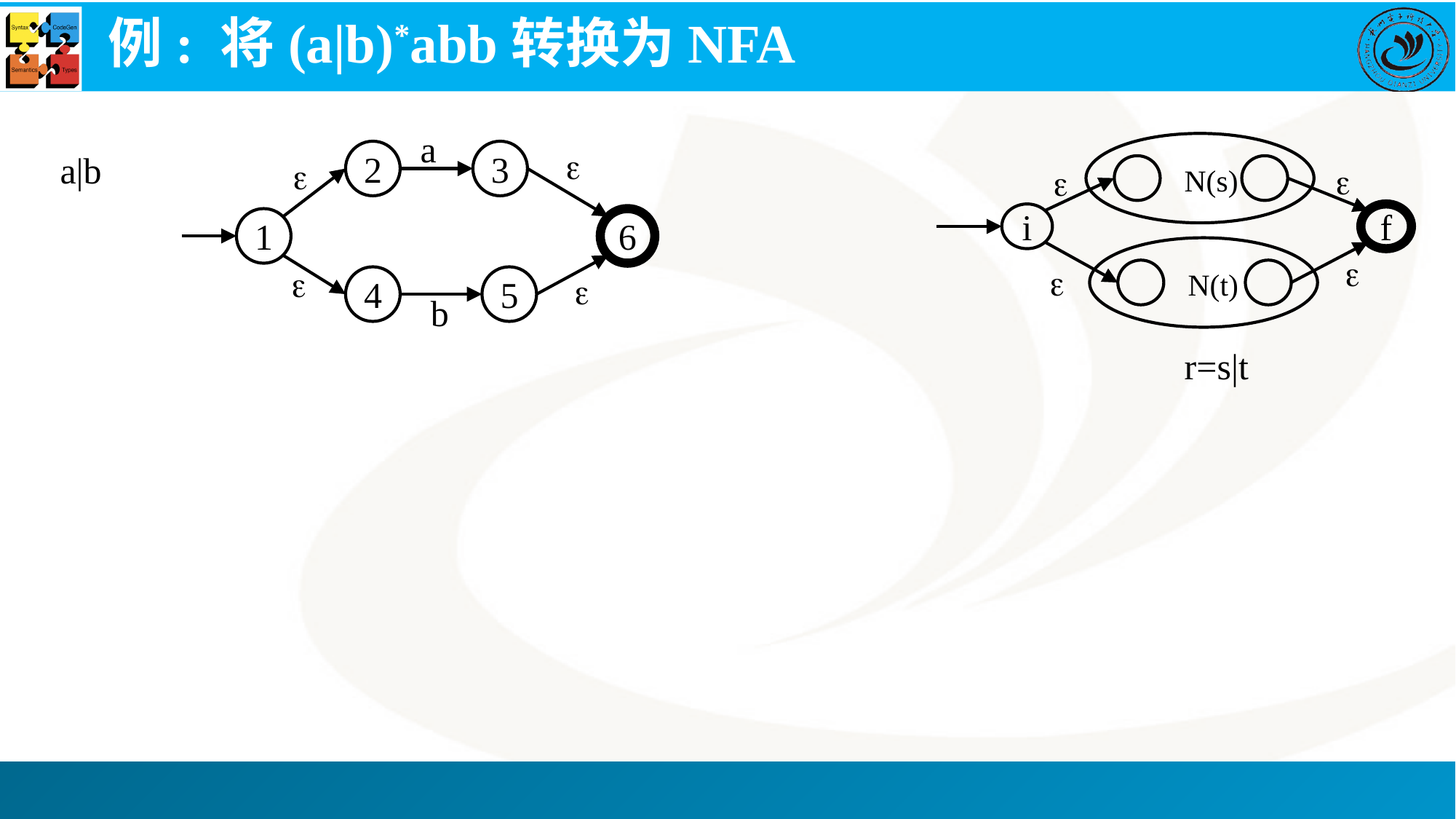

# 例: 将(a|b)*abb转换为NFA
a
ε
2
3
ε
1
6
ε
ε
4
5
b

N(s)

ε
ε
i
f

N(t)

ε
ε
r=s|t
a|b
75